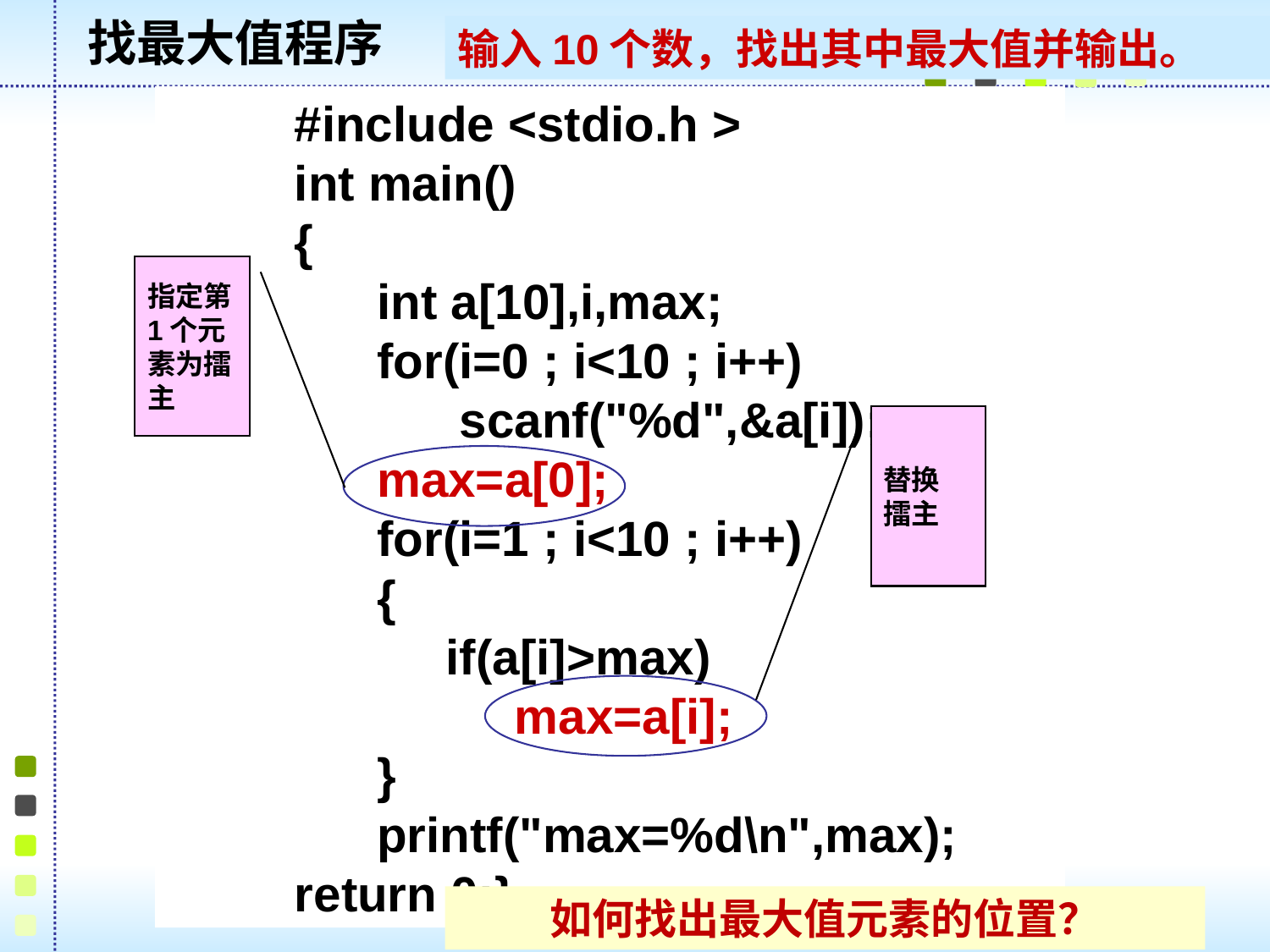

找最大值程序
输入10个数，找出其中最大值并输出。
#include <stdio.h >
int main()
{
      int a[10],i,max;
      for(i=0 ; i<10 ; i++)
            scanf("%d",&a[i]);
      max=a[0];
      for(i=1 ; i<10 ; i++)
      {
           if(a[i]>max)
                max=a[i];
      }
      printf("max=%d\n",max);
return 0;}
指定第1个元素为擂主

替换
擂主

如何找出最大值元素的位置？